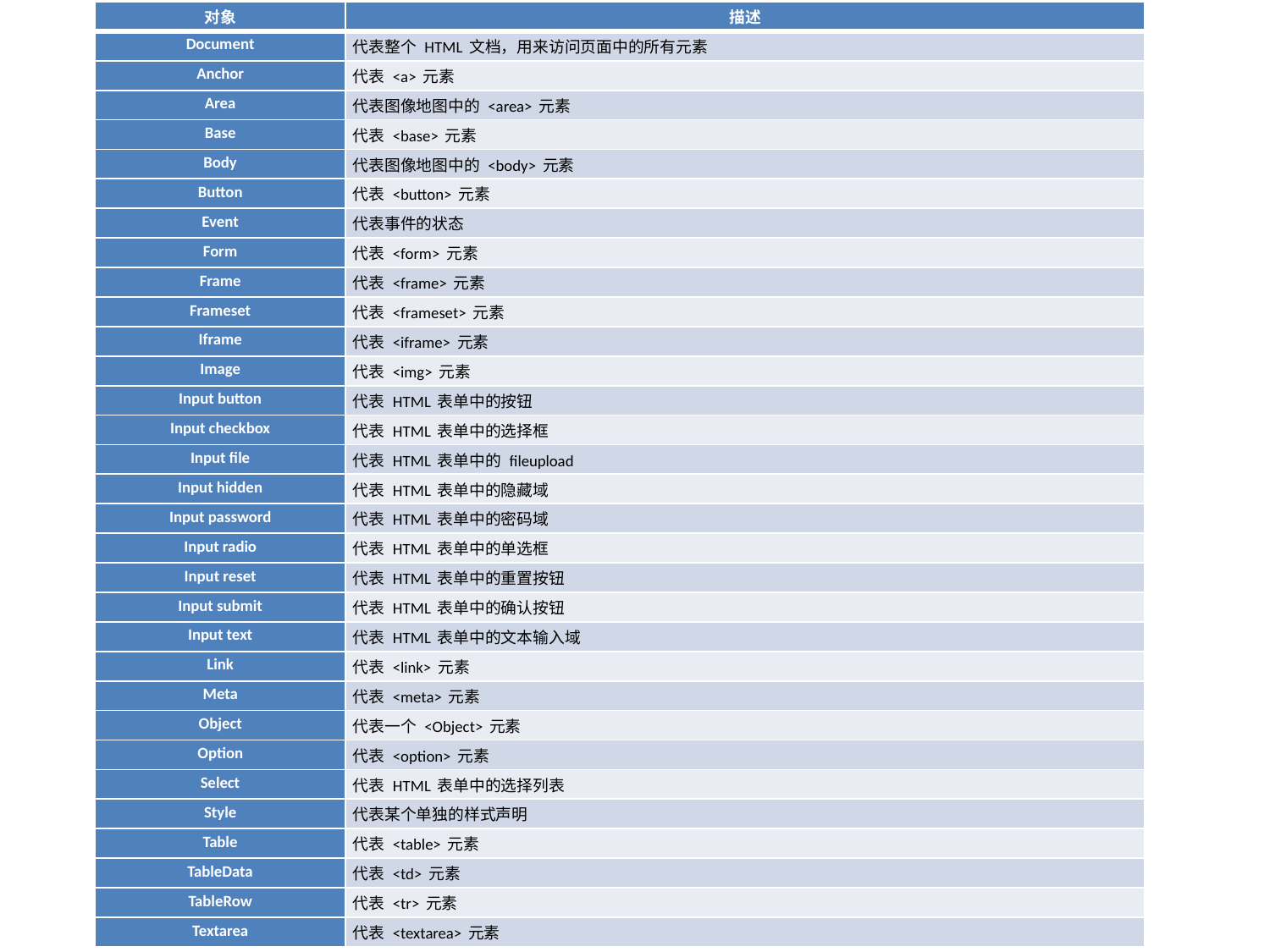

| 对象 | 描述 |
| --- | --- |
| Document | 代表整个 HTML 文档，用来访问页面中的所有元素 |
| Anchor | 代表 <a> 元素 |
| Area | 代表图像地图中的 <area> 元素 |
| Base | 代表 <base> 元素 |
| Body | 代表图像地图中的 <body> 元素 |
| Button | 代表 <button> 元素 |
| Event | 代表事件的状态 |
| Form | 代表 <form> 元素 |
| Frame | 代表 <frame> 元素 |
| Frameset | 代表 <frameset> 元素 |
| Iframe | 代表 <iframe> 元素 |
| Image | 代表 <img> 元素 |
| Input button | 代表 HTML 表单中的按钮 |
| Input checkbox | 代表 HTML 表单中的选择框 |
| Input file | 代表 HTML 表单中的 fileupload |
| Input hidden | 代表 HTML 表单中的隐藏域 |
| Input password | 代表 HTML 表单中的密码域 |
| Input radio | 代表 HTML 表单中的单选框 |
| Input reset | 代表 HTML 表单中的重置按钮 |
| Input submit | 代表 HTML 表单中的确认按钮 |
| Input text | 代表 HTML 表单中的文本输入域 |
| Link | 代表 <link> 元素 |
| Meta | 代表 <meta> 元素 |
| Object | 代表一个 <Object> 元素 |
| Option | 代表 <option> 元素 |
| Select | 代表 HTML 表单中的选择列表 |
| Style | 代表某个单独的样式声明 |
| Table | 代表 <table> 元素 |
| TableData | 代表 <td> 元素 |
| TableRow | 代表 <tr> 元素 |
| Textarea | 代表 <textarea> 元素 |